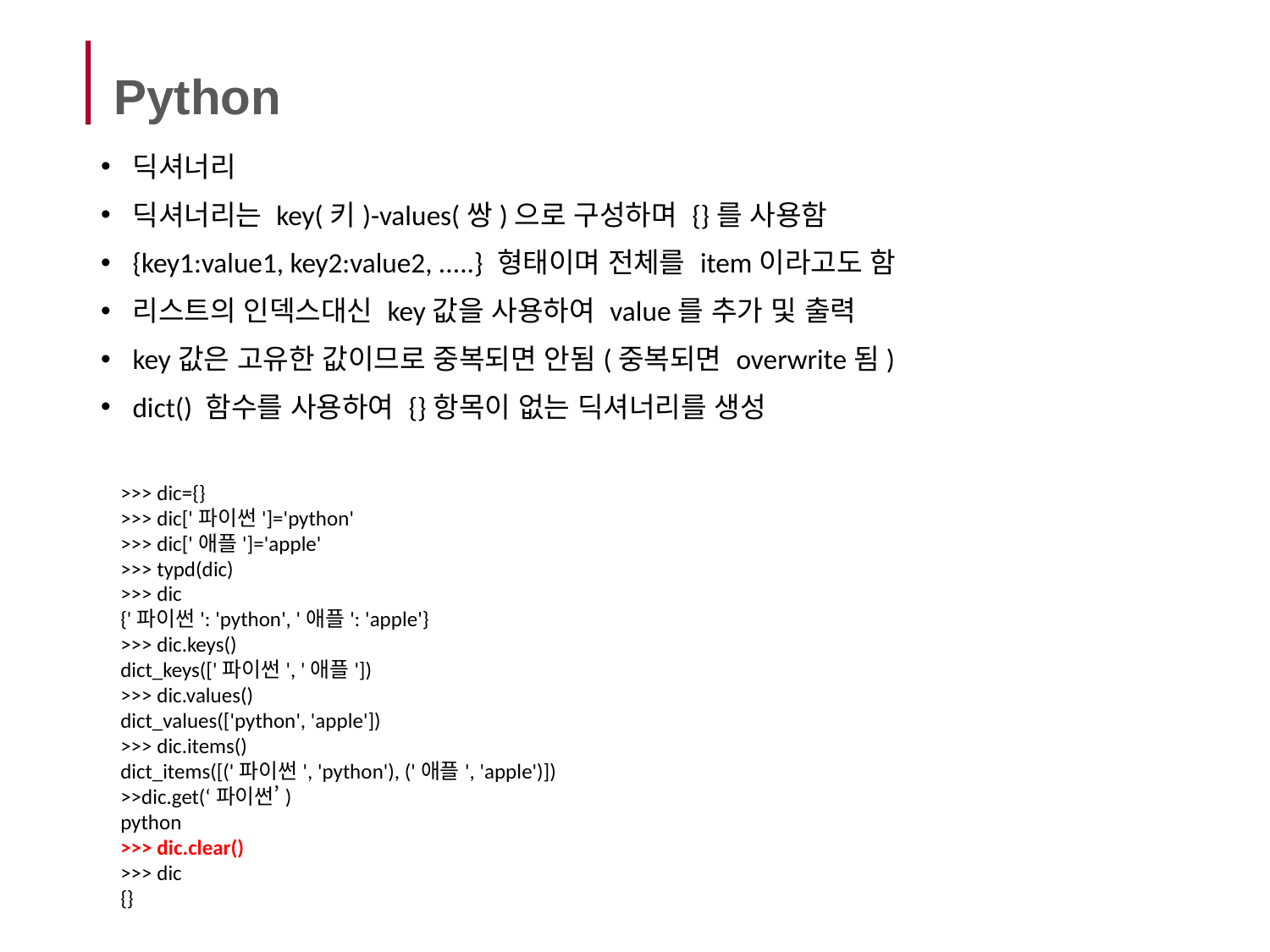

딕셔너리
딕셔너리는 key(키)-values(쌍)으로 구성하며 {}를 사용함
{key1:value1, key2:value2, .....} 형태이며 전체를 item이라고도 함
리스트의 인덱스대신 key값을 사용하여 value를 추가 및 출력
key값은 고유한 값이므로 중복되면 안됨(중복되면 overwrite됨)
dict() 함수를 사용하여 {}항목이 없는 딕셔너리를 생성

>>> dic={}
>>> dic['파이썬']='python'
>>> dic['애플']='apple'
>>> typd(dic)
>>> dic
{'파이썬': 'python', '애플': 'apple'}
>>> dic.keys()
dict_keys(['파이썬', '애플'])
>>> dic.values()
dict_values(['python', 'apple'])
>>> dic.items()
dict_items([('파이썬', 'python'), ('애플', 'apple')])
>>dic.get(‘파이썬’)
python
>>> dic.clear()
>>> dic
{}